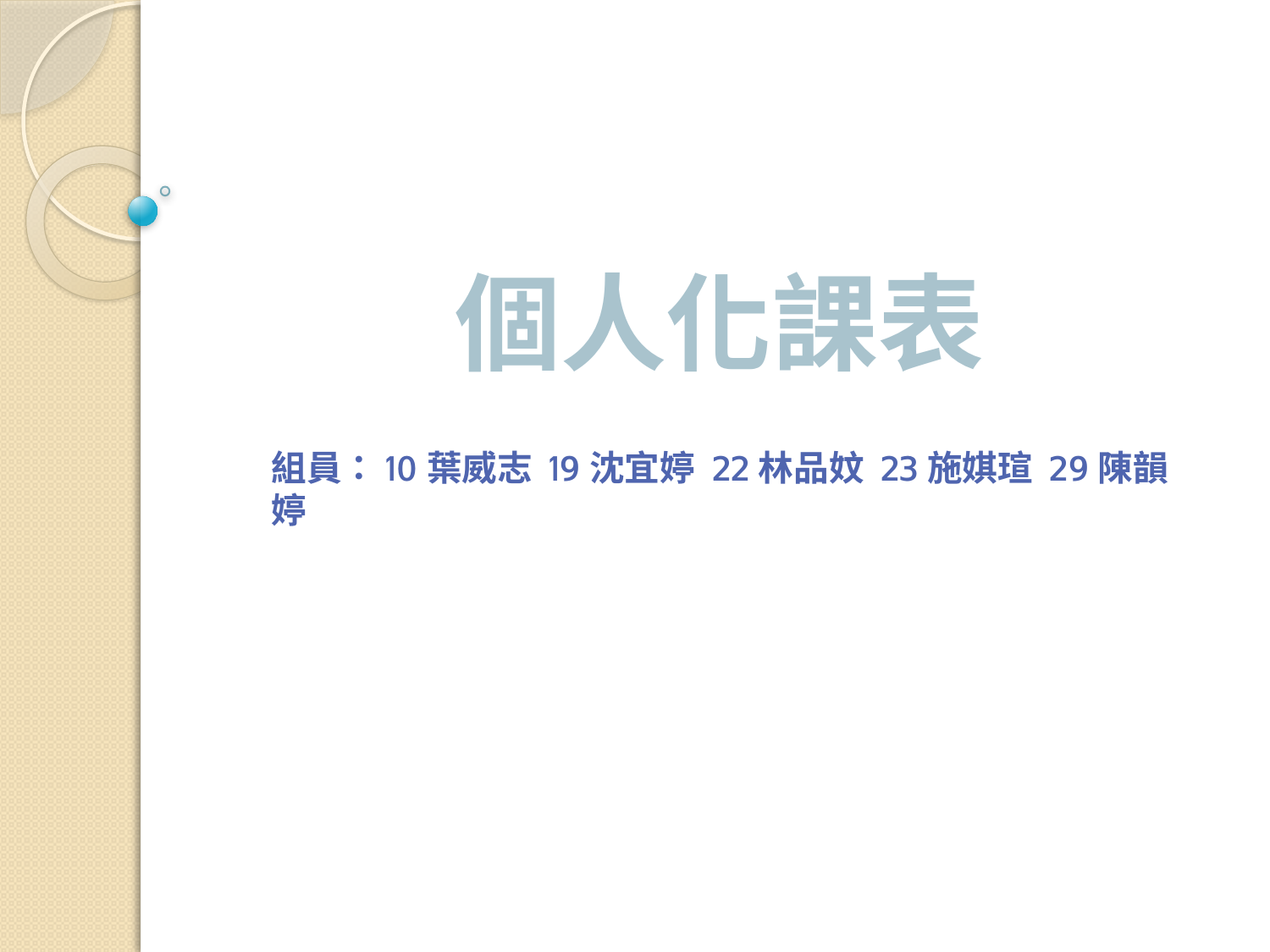

# 個人化課表
組員：10葉威志 19沈宜婷 22林品妏 23施娸瑄 29陳韻婷